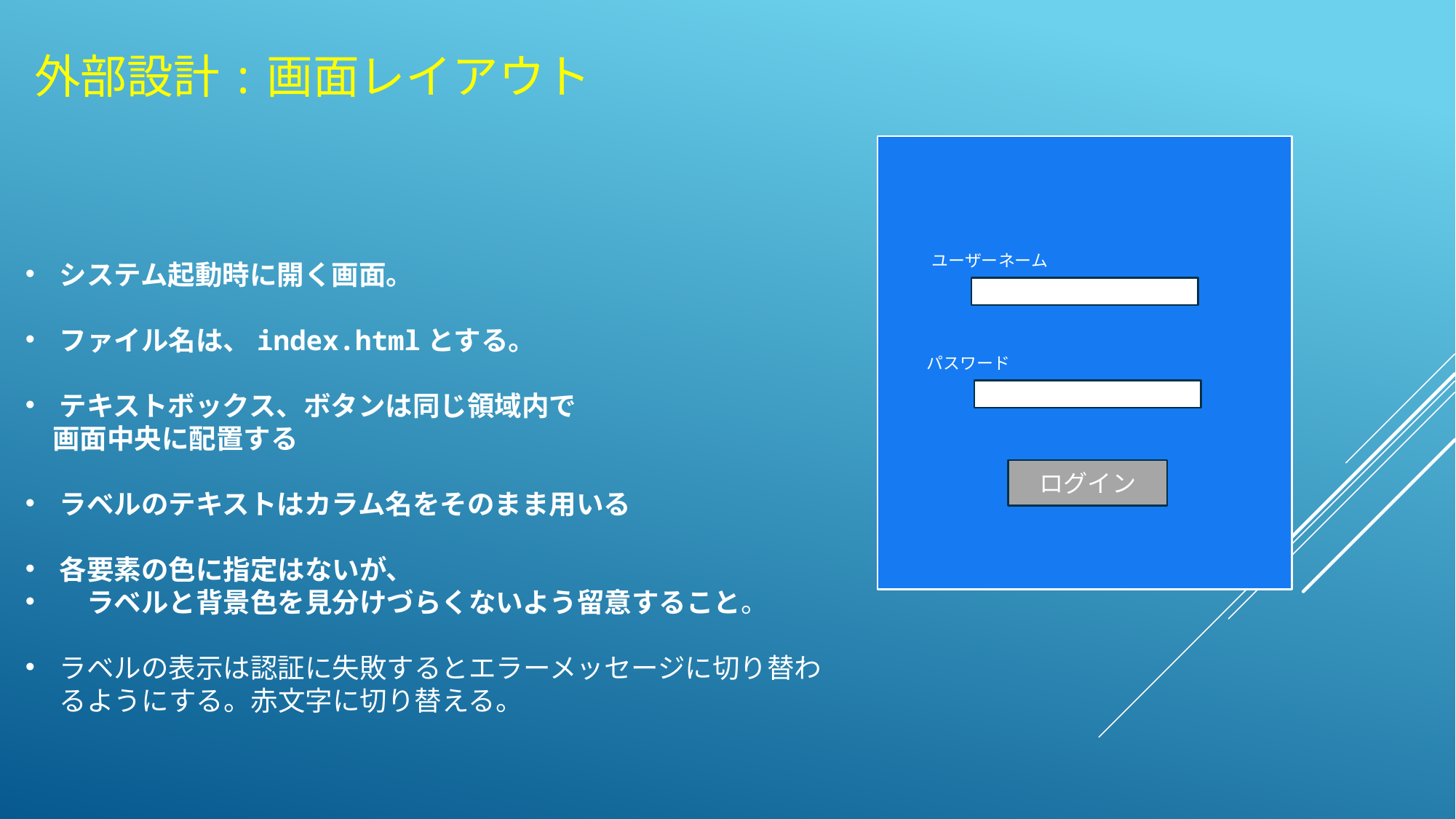

# 外部設計:画面レイアウト

      ユーザーネーム

         パスワード
システム起動時に開く画面。

ファイル名は、index.htmlとする。

テキストボックス、ボタンは同じ領域内で
　画面中央に配置する

ラベルのテキストはカラム名をそのまま用いる

各要素の色に指定はないが、
　ラベルと背景色を見分けづらくないよう留意すること。

ラベルの表示は認証に失敗するとエラーメッセージに切り替わるようにする。赤文字に切り替える。

ログイン